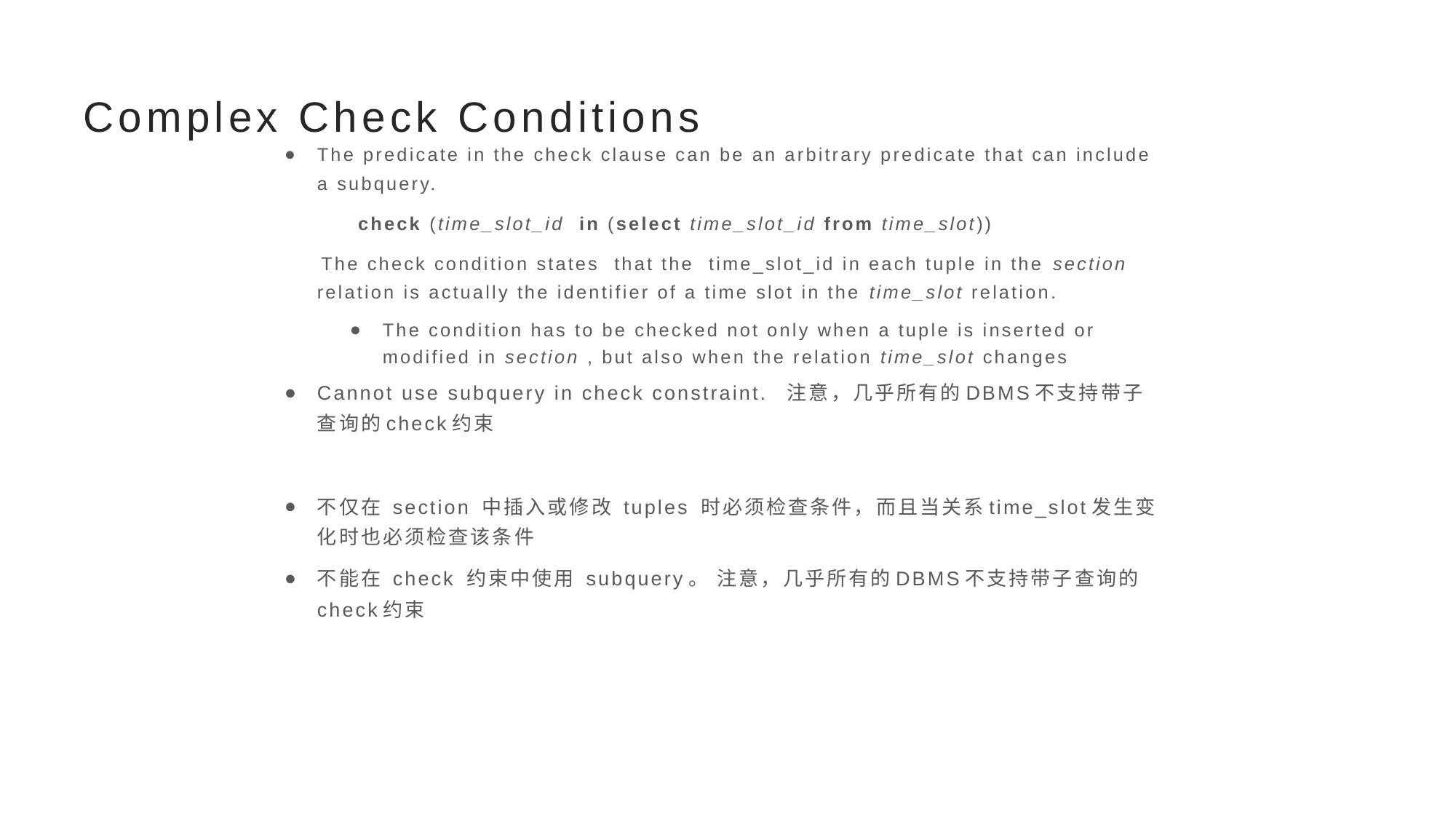

# Complex Check Conditions
The predicate in the check clause can be an arbitrary predicate that can include a subquery.
          check (time_slot_id  in (select time_slot_id from time_slot))
     The check condition states  that the  time_slot_id in each tuple in the section  relation is actually the identifier of a time slot in the time_slot relation.
The condition has to be checked not only when a tuple is inserted or modified in section , but also when the relation time_slot changes
Cannot use subquery in check constraint.  注意，几乎所有的DBMS不支持带子查询的check约束

不仅在 section 中插入或修改 tuples 时必须检查条件，而且当关系time_slot发生变化时也必须检查该条件
不能在 check 约束中使用 subquery。 注意，几乎所有的DBMS不支持带子查询的check约束